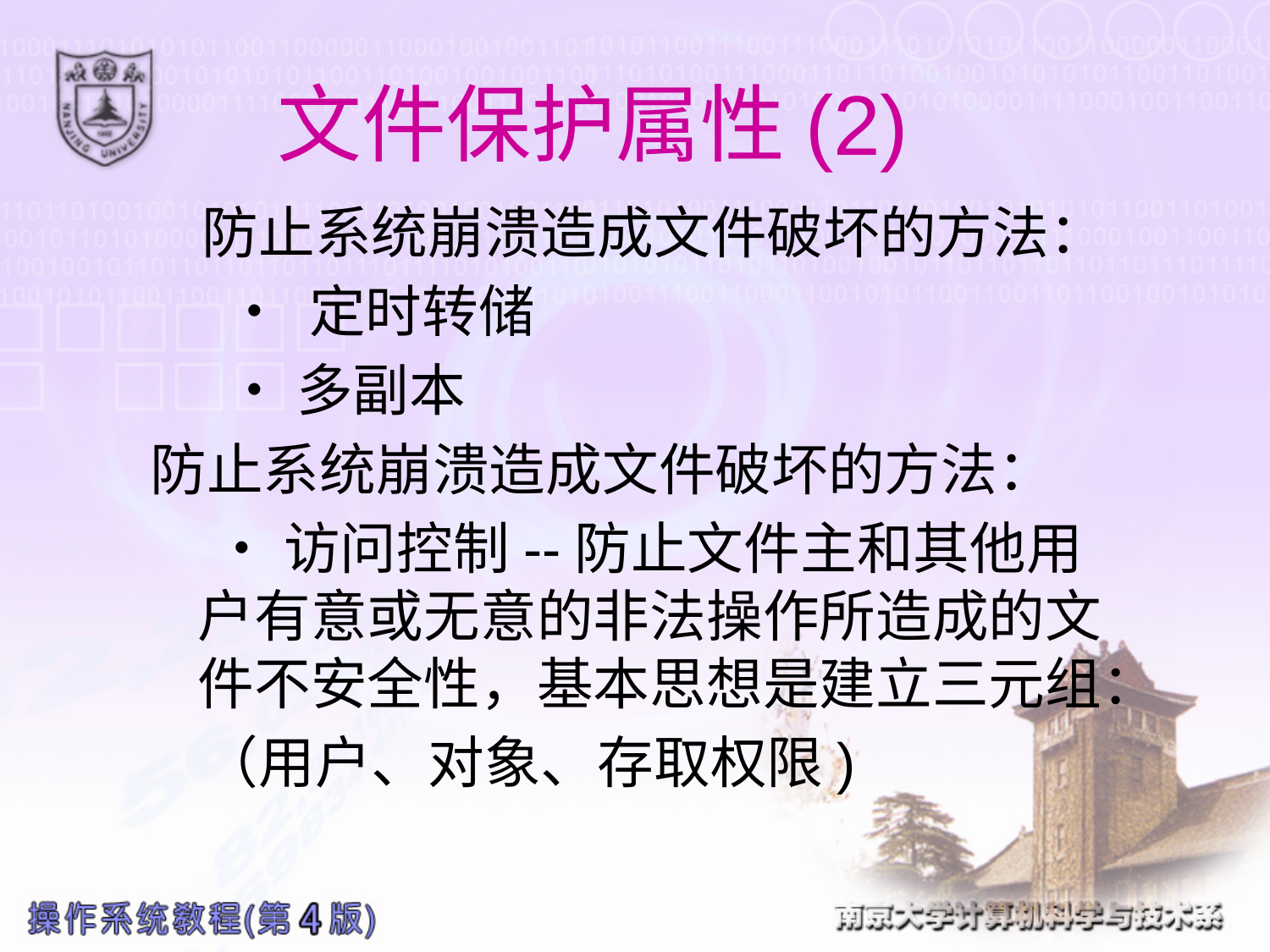

# 文件保护属性(2)
   防止系统崩溃造成文件破坏的方法：
      • 定时转储
      •多副本
防止系统崩溃造成文件破坏的方法：
     •访问控制--防止文件主和其他用户有意或无意的非法操作所造成的文件不安全性，基本思想是建立三元组：
   （用户、对象、存取权限)